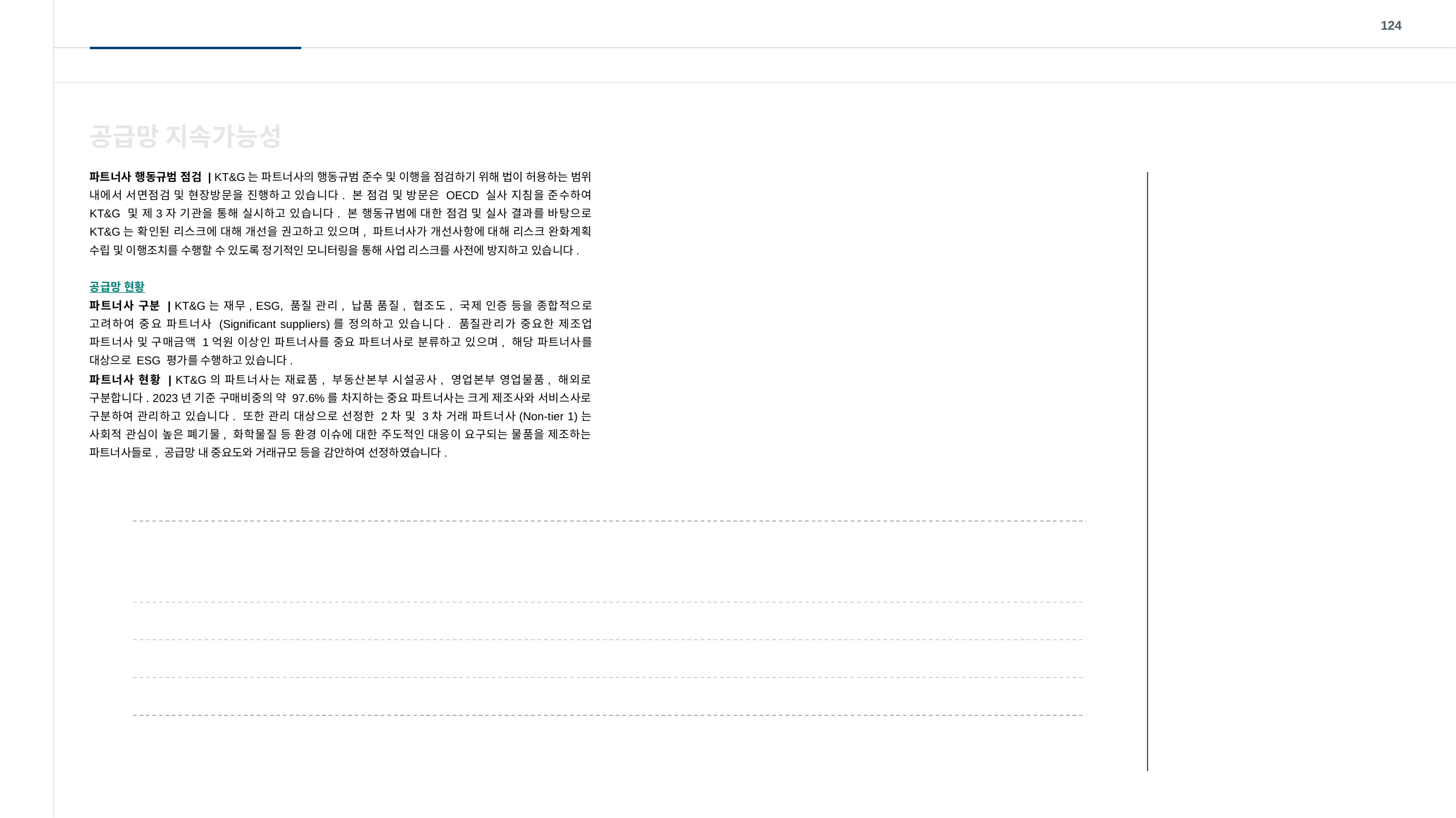

124
공급망 지속가능성
파트너사 행동규범 점검 | KT&G는 파트너사의 행동규범 준수 및 이행을 점검하기 위해 법이 허용하는 범위 내에서 서면점검 및 현장방문을 진행하고 있습니다. 본 점검 및 방문은 OECD 실사 지침을 준수하여 KT&G 및 제3자 기관을 통해 실시하고 있습니다. 본 행동규범에 대한 점검 및 실사 결과를 바탕으로 KT&G는 확인된 리스크에 대해 개선을 권고하고 있으며, 파트너사가 개선사항에 대해 리스크 완화계획 수립 및 이행조치를 수행할 수 있도록 정기적인 모니터링을 통해 사업 리스크를 사전에 방지하고 있습니다.

공급망 현황
파트너사 구분 | KT&G는 재무, ESG, 품질 관리, 납품 품질, 협조도, 국제 인증 등을 종합적으로 고려하여 중요 파트너사 (Significant suppliers)를 정의하고 있습니다. 품질관리가 중요한 제조업 파트너사 및 구매금액 1억원 이상인 파트너사를 중요 파트너사로 분류하고 있으며, 해당 파트너사를 대상으로 ESG 평가를 수행하고 있습니다.
파트너사 현황 | KT&G의 파트너사는 재료품, 부동산본부 시설공사, 영업본부 영업물품, 해외로 구분합니다. 2023년 기준 구매비중의 약 97.6%를 차지하는 중요 파트너사는 크게 제조사와 서비스사로 구분하여 관리하고 있습니다. 또한 관리 대상으로 선정한 2차 및 3차 거래 파트너사(Non-tier 1)는 사회적 관심이 높은 폐기물, 화학물질 등 환경 이슈에 대한 주도적인 대응이 요구되는 물품을 제조하는 파트너사들로, 공급망 내 중요도와 거래규모 등을 감안하여 선정하였습니다.